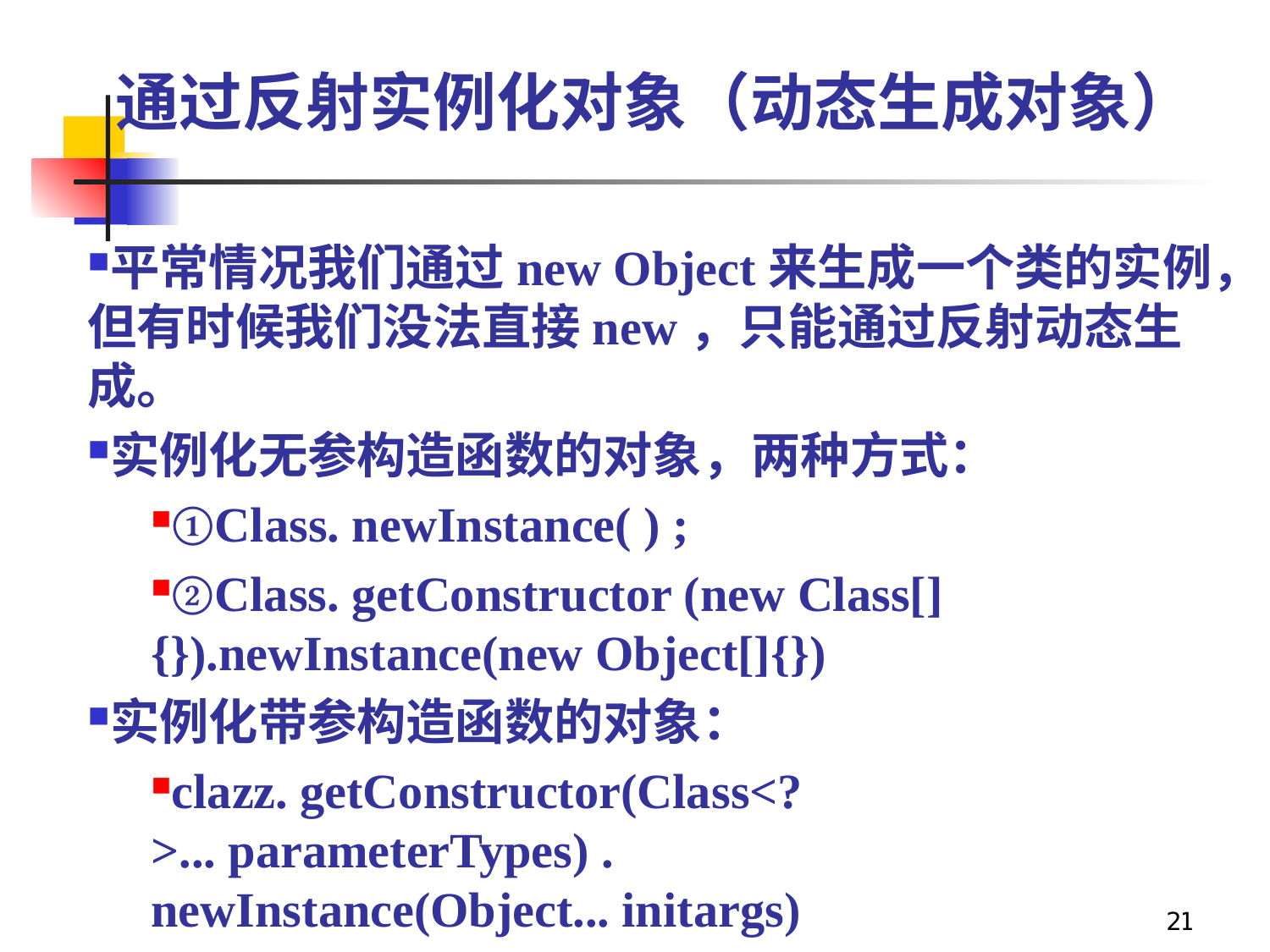

# 通过反射实例化对象（动态生成对象）
平常情况我们通过new Object来生成一个类的实例，但有时候我们没法直接new，只能通过反射动态生成。
实例化无参构造函数的对象，两种方式：
①Class. newInstance( ) ;
②Class. getConstructor (new Class[]{}).newInstance(new Object[]{})
实例化带参构造函数的对象：
clazz. getConstructor(Class<?>... parameterTypes) . newInstance(Object... initargs)

21